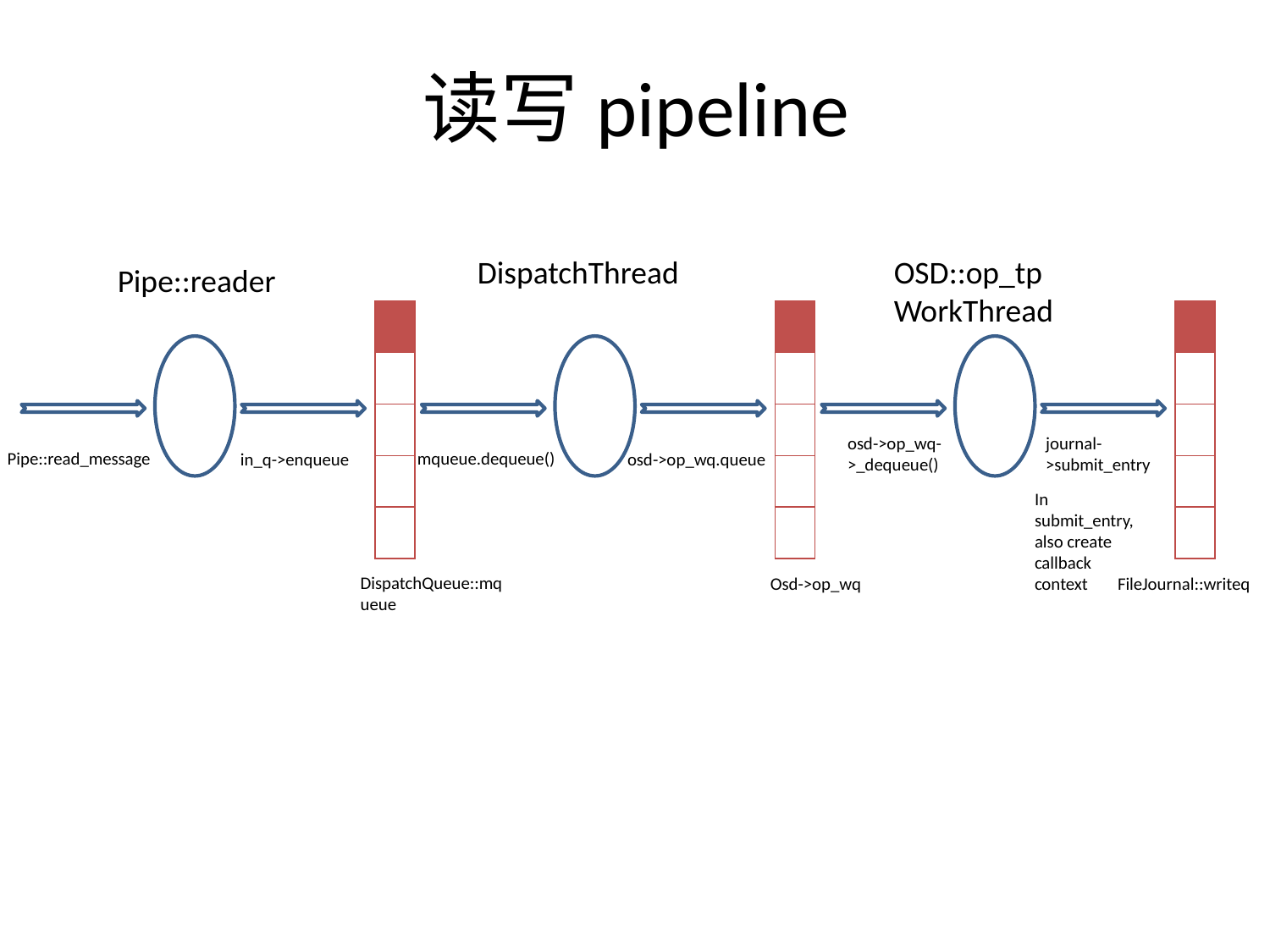

# 读写pipeline

Pipe::reader
DispatchThread
OSD::op_tp WorkThread
|  |
| --- |
|  |
|  |
|  |
|  |
|  |
| --- |
|  |
|  |
|  |
|  |
|  |
| --- |
|  |
|  |
|  |
|  |

osd->op_wq->_dequeue()
journal->submit_entry
Pipe::read_message
mqueue.dequeue()
in_q->enqueue
osd->op_wq.queue
In submit_entry,also create callback context
DispatchQueue::mqueue
Osd->op_wq
FileJournal::writeq